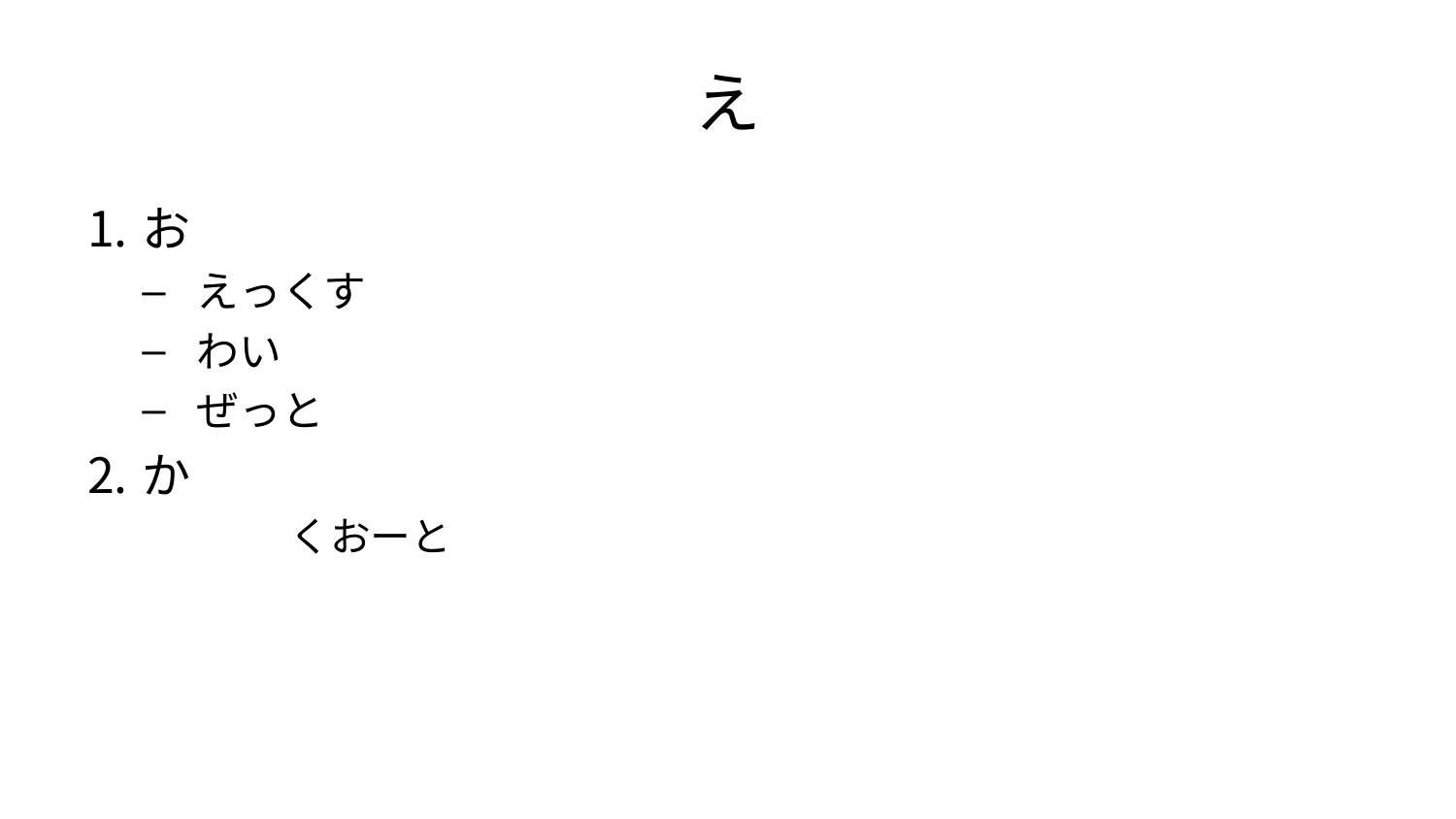

# え
お
えっくす
わい
ぜっと
か
くおーと